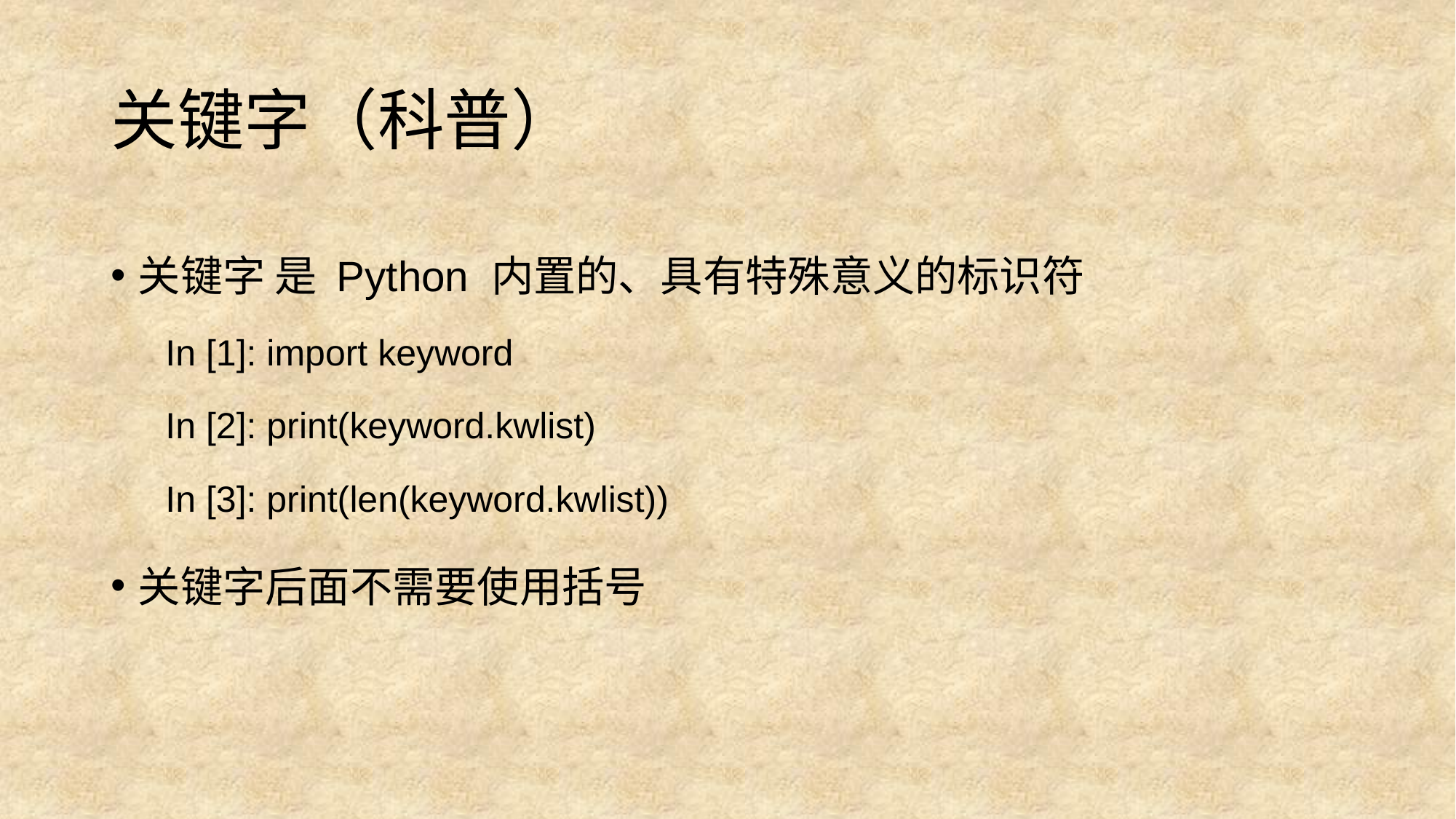

# 关键字（科普）
关键字 是 Python 内置的、具有特殊意义的标识符
In [1]: import keyword
In [2]: print(keyword.kwlist)
In [3]: print(len(keyword.kwlist))
关键字后面不需要使用括号